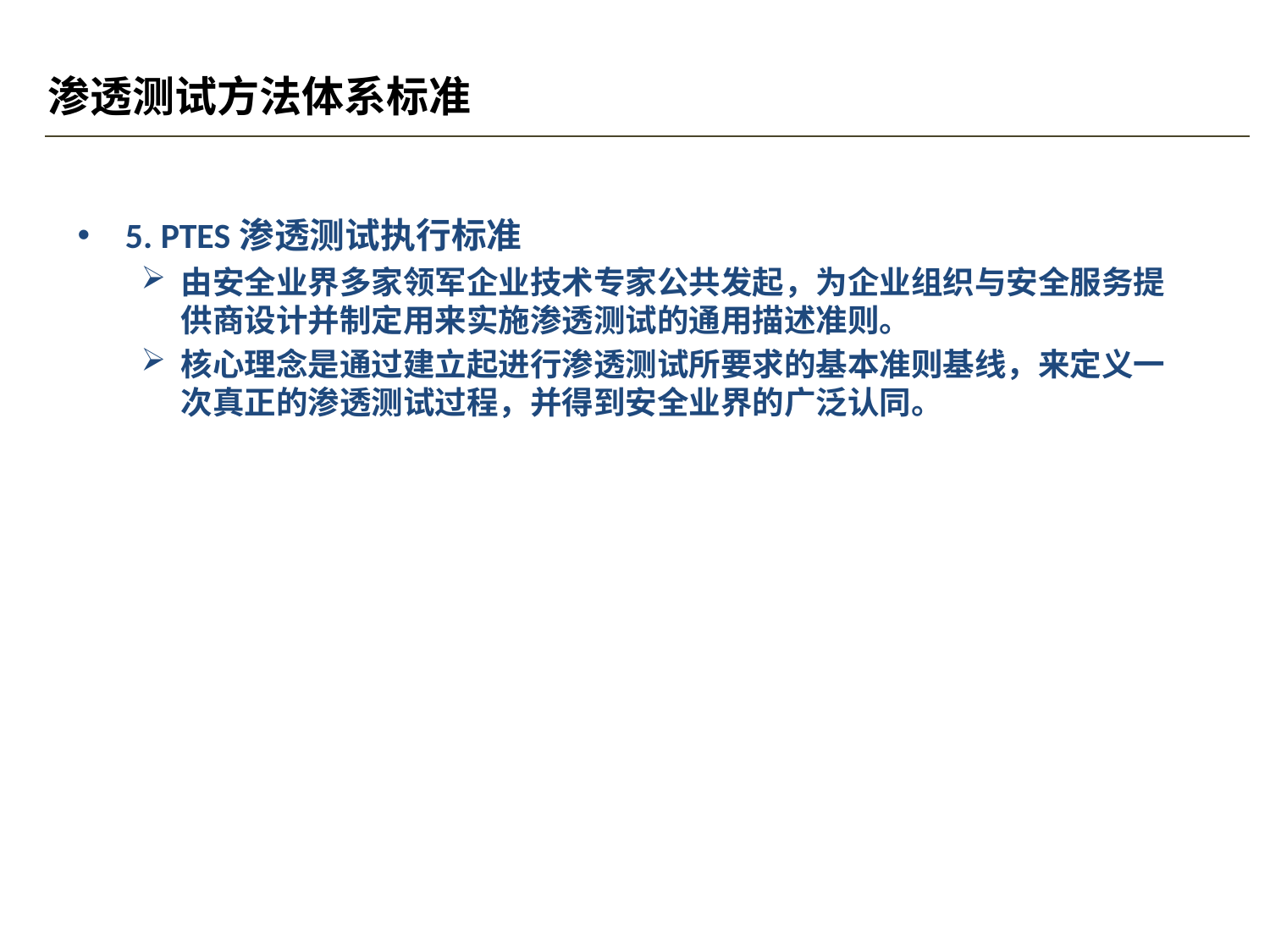

# 渗透测试方法体系标准

5. PTES渗透测试执行标准
由安全业界多家领军企业技术专家公共发起，为企业组织与安全服务提供商设计并制定用来实施渗透测试的通用描述准则。
核心理念是通过建立起进行渗透测试所要求的基本准则基线，来定义一次真正的渗透测试过程，并得到安全业界的广泛认同。